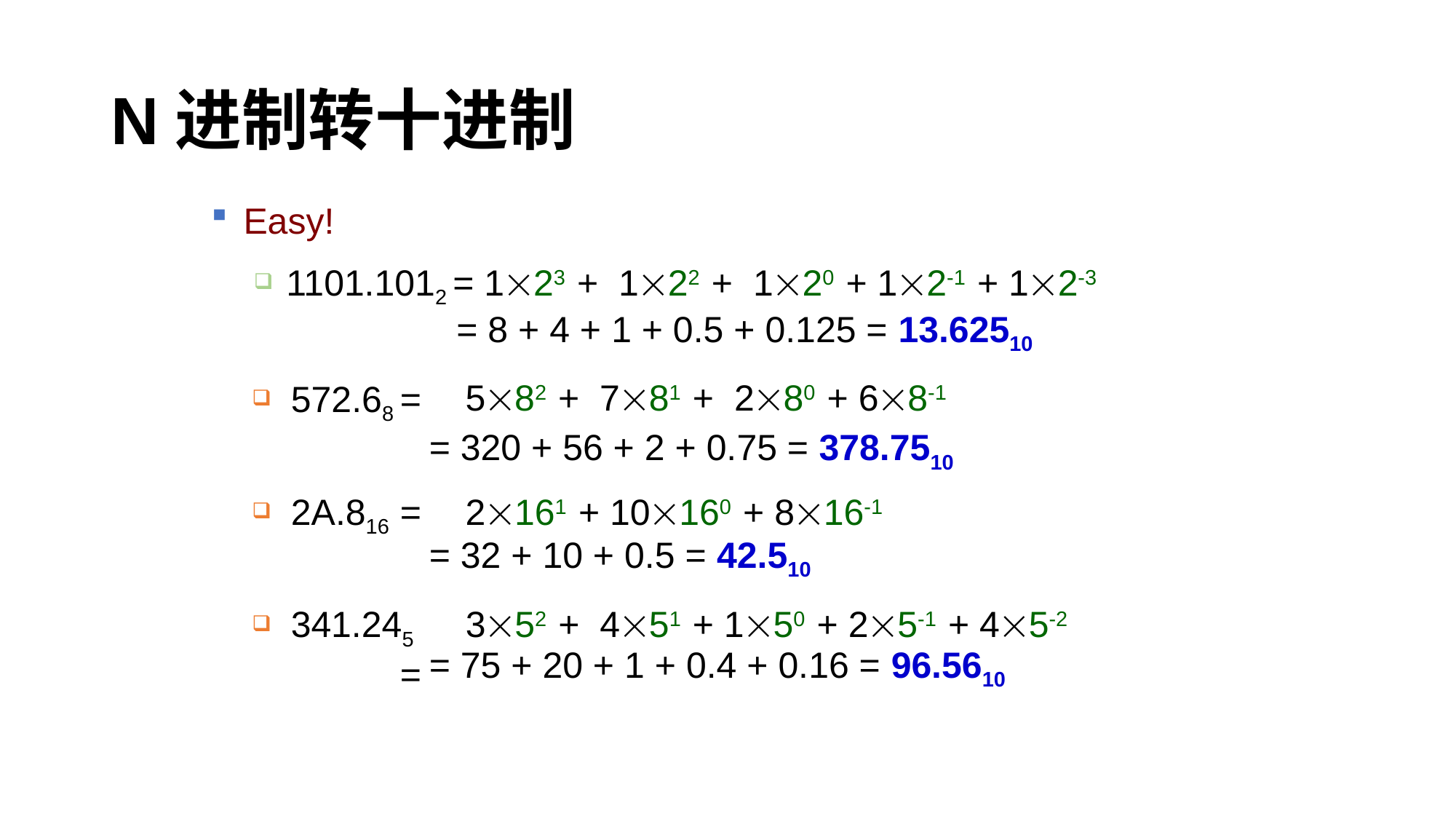

# N进制转十进制
Easy!
1101.1012 = 1×23  +  1×22  +  1×20  + 1×2-1  + 1×2-3
= 8 + 4 + 1 + 0.5 + 0.125 = 13.62510
5×82  +  7×81  +  2×80  + 6×8-1
572.68 	=
= 320 + 56 + 2 + 0.75 = 378.7510
2A.816 	=
2×161  + 10×160  + 8×16-1
= 32 + 10 + 0.5 = 42.510
341.245 	=
3×52  +  4×51  + 1×50  + 2×5-1  + 4×5-2
= 75 + 20 + 1 + 0.4 + 0.16 = 96.5610